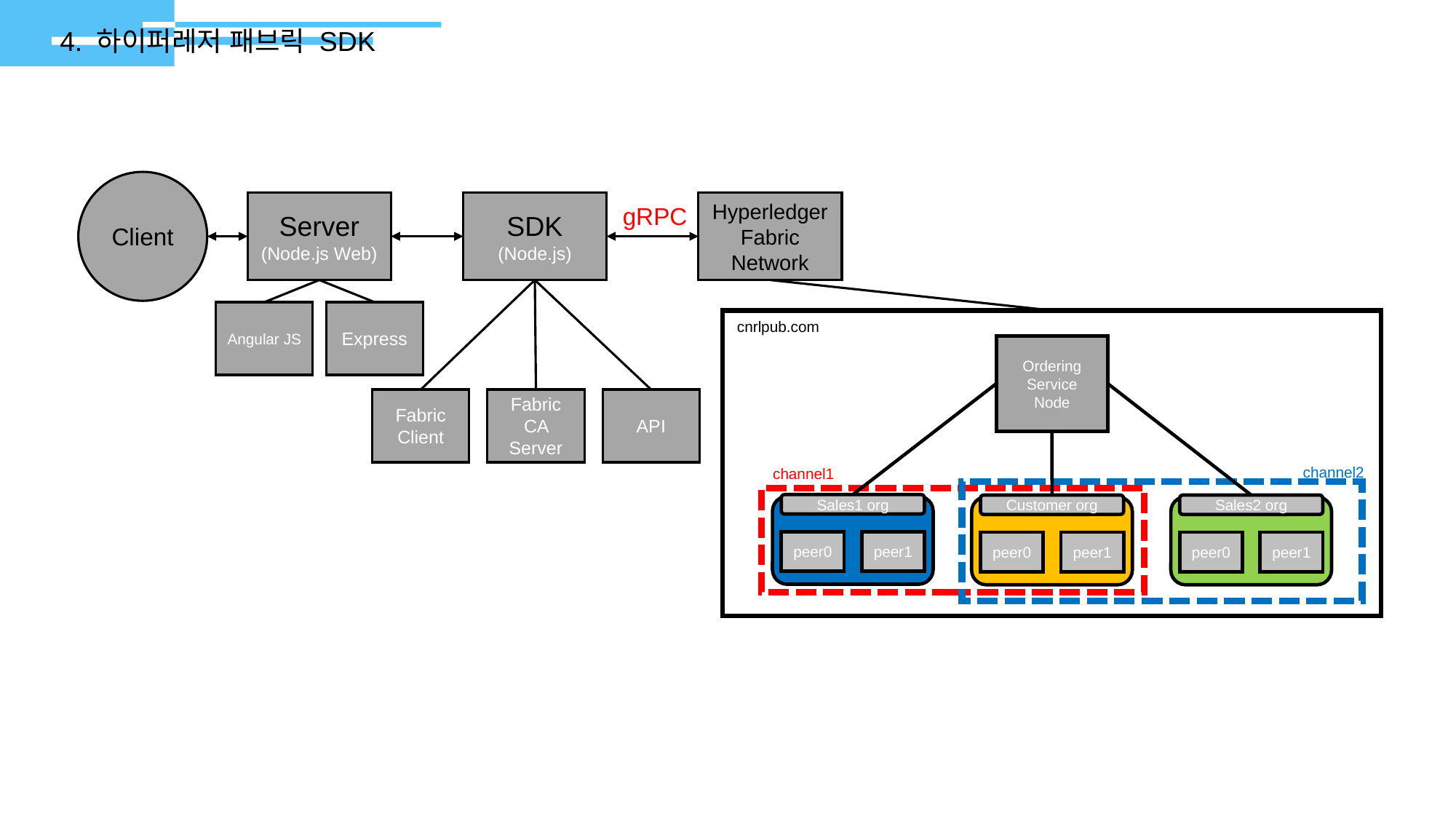

4. 하이퍼레저 패브릭 SDK
Client
Server
(Node.js Web)
SDK
(Node.js)
Hyperledger Fabric
Network
gRPC
Angular JS
Express

cnrlpub.com
Ordering
Service
Node
channel2
channel1

Sales1 org
Customer org
Sales2 org

peer0
peer1
peer0
peer1
peer0
peer1
Fabric
Client
Fabric
CA Server
API